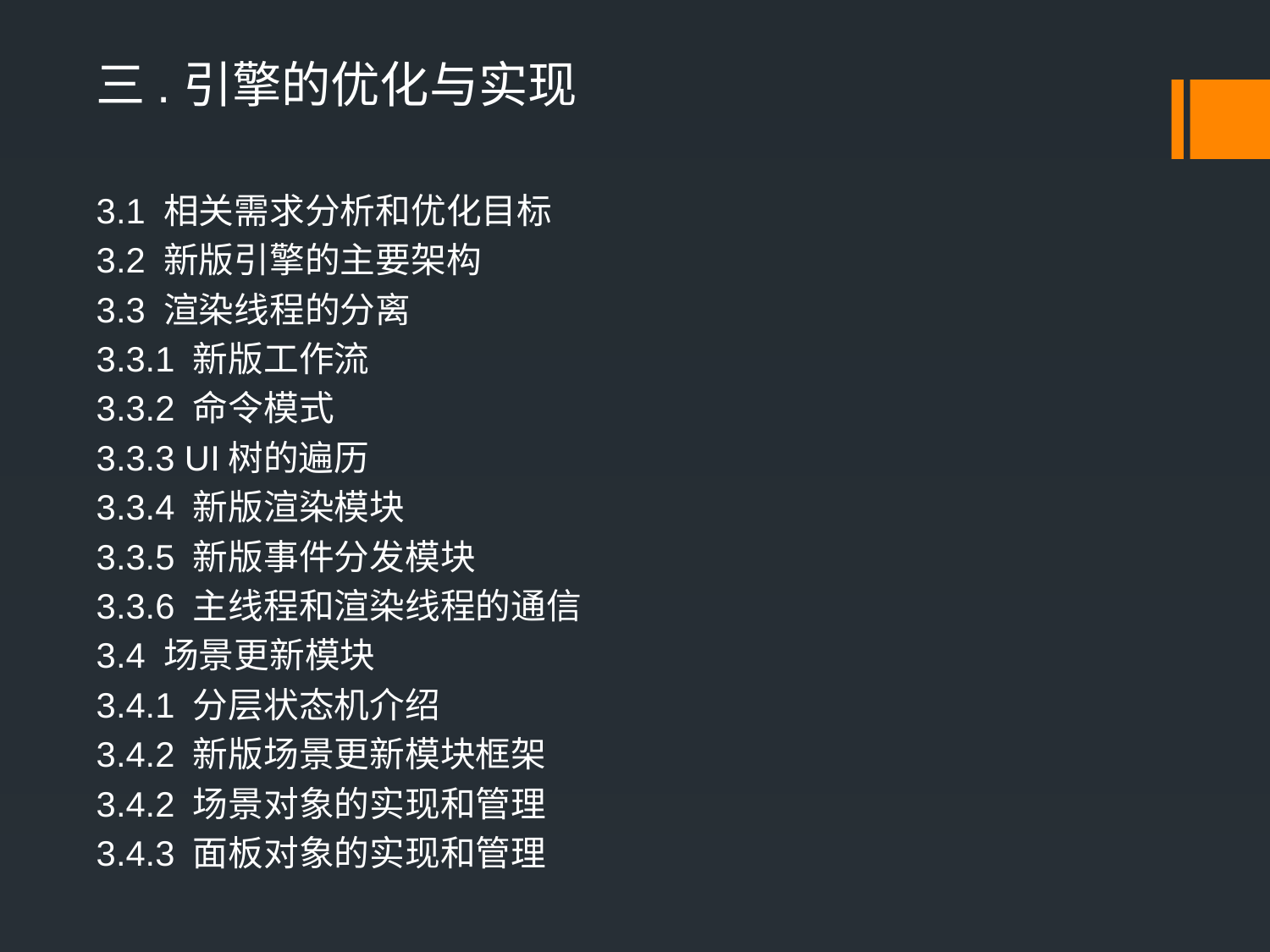

三.引擎的优化与实现

3.1 相关需求分析和优化目标
3.2 新版引擎的主要架构
3.3 渲染线程的分离
3.3.1 新版工作流
3.3.2 命令模式
3.3.3 UI树的遍历
3.3.4 新版渲染模块
3.3.5 新版事件分发模块
3.3.6 主线程和渲染线程的通信
3.4 场景更新模块
3.4.1 分层状态机介绍
3.4.2 新版场景更新模块框架
3.4.2 场景对象的实现和管理
3.4.3 面板对象的实现和管理